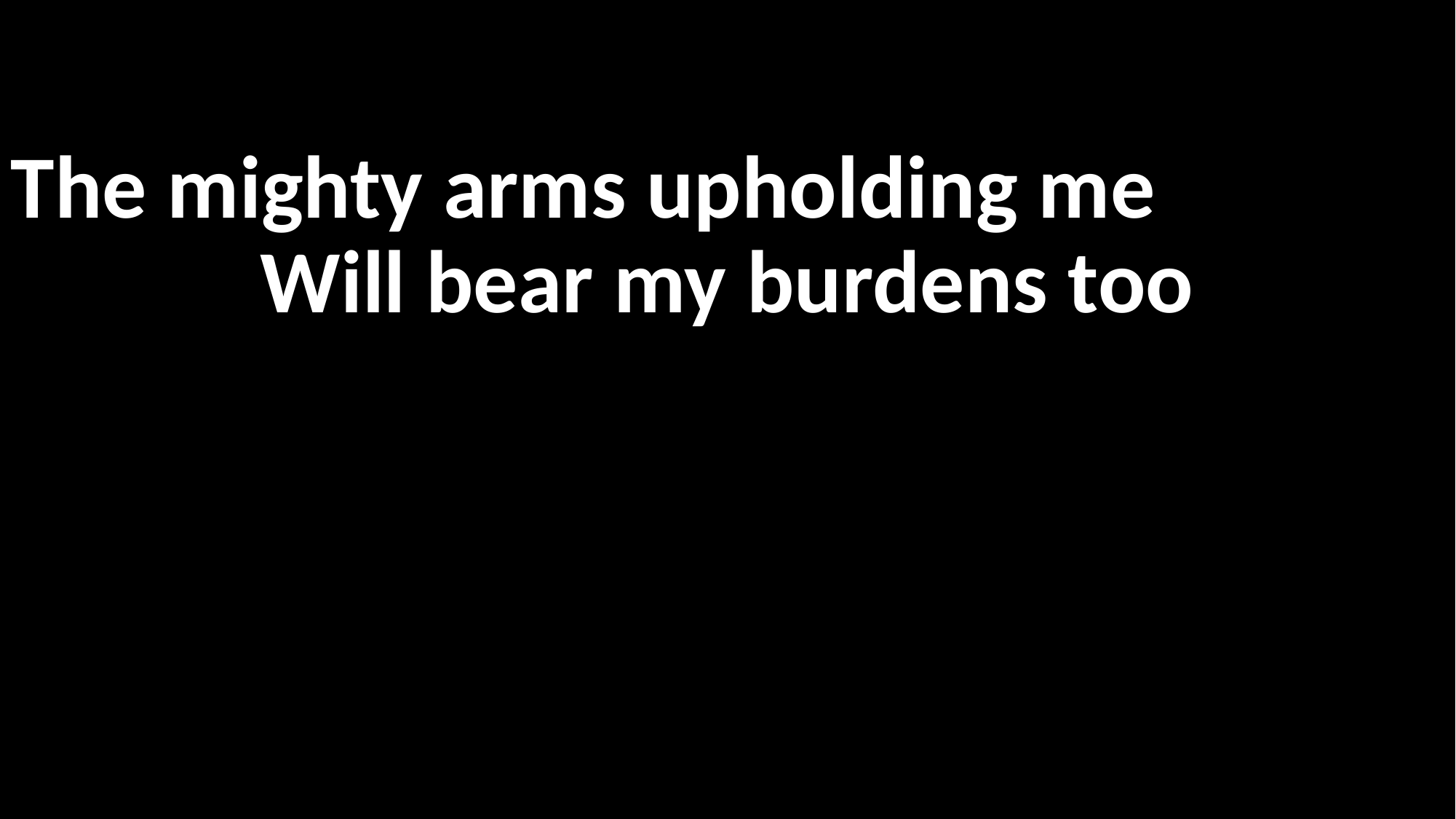

The mighty arms upholding me
Will bear my burdens too
그 나라 가기까지는
늘 보호 하시네